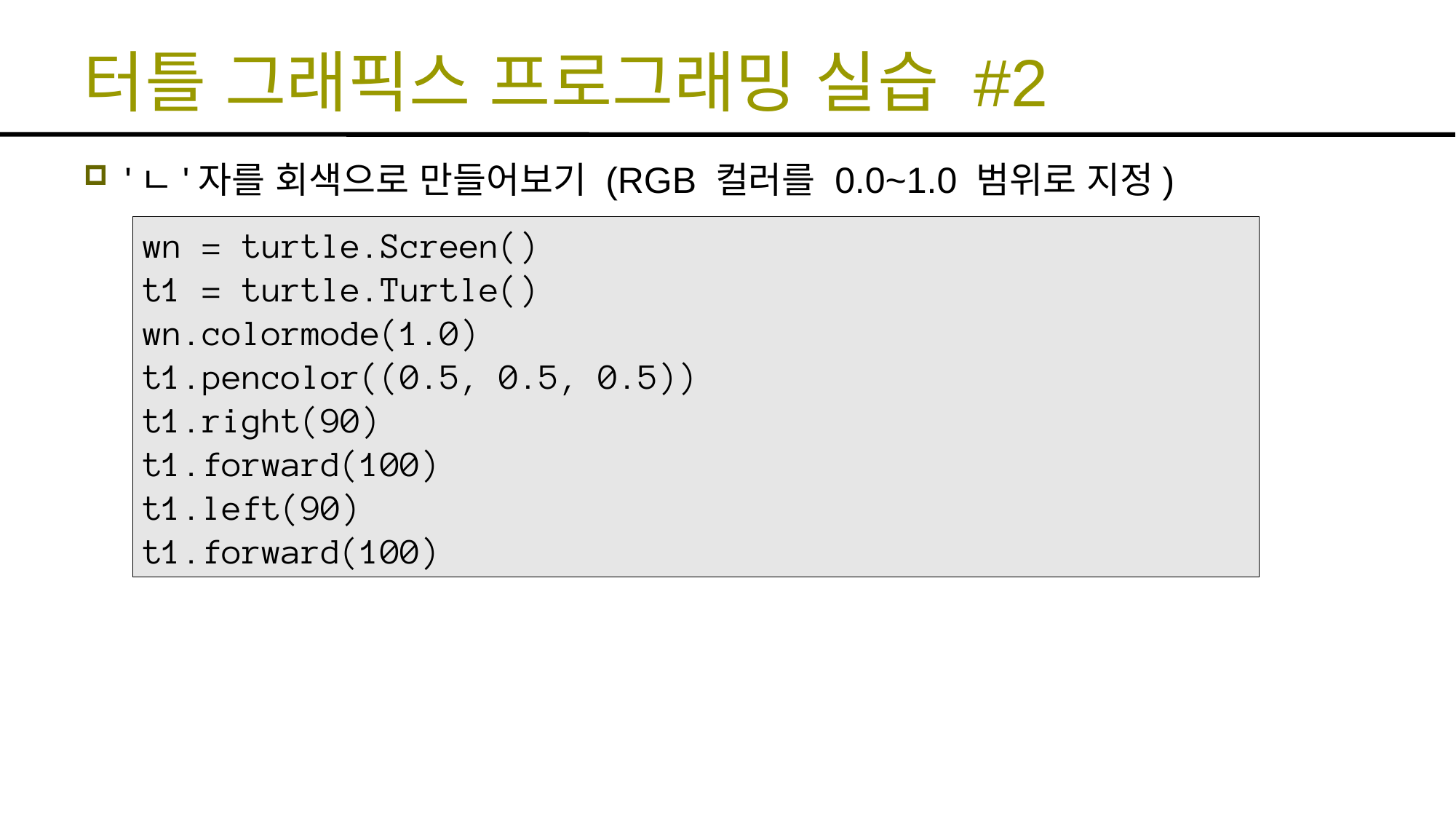

# 터틀 그래픽스 프로그래밍 실습 #2
'ㄴ'자를 회색으로 만들어보기 (RGB 컬러를 0.0~1.0 범위로 지정)

wn = turtle.Screen()
t1 = turtle.Turtle()
wn.colormode(1.0)
t1.pencolor((0.5, 0.5, 0.5))
t1.right(90)
t1.forward(100)
t1.left(90)
t1.forward(100)